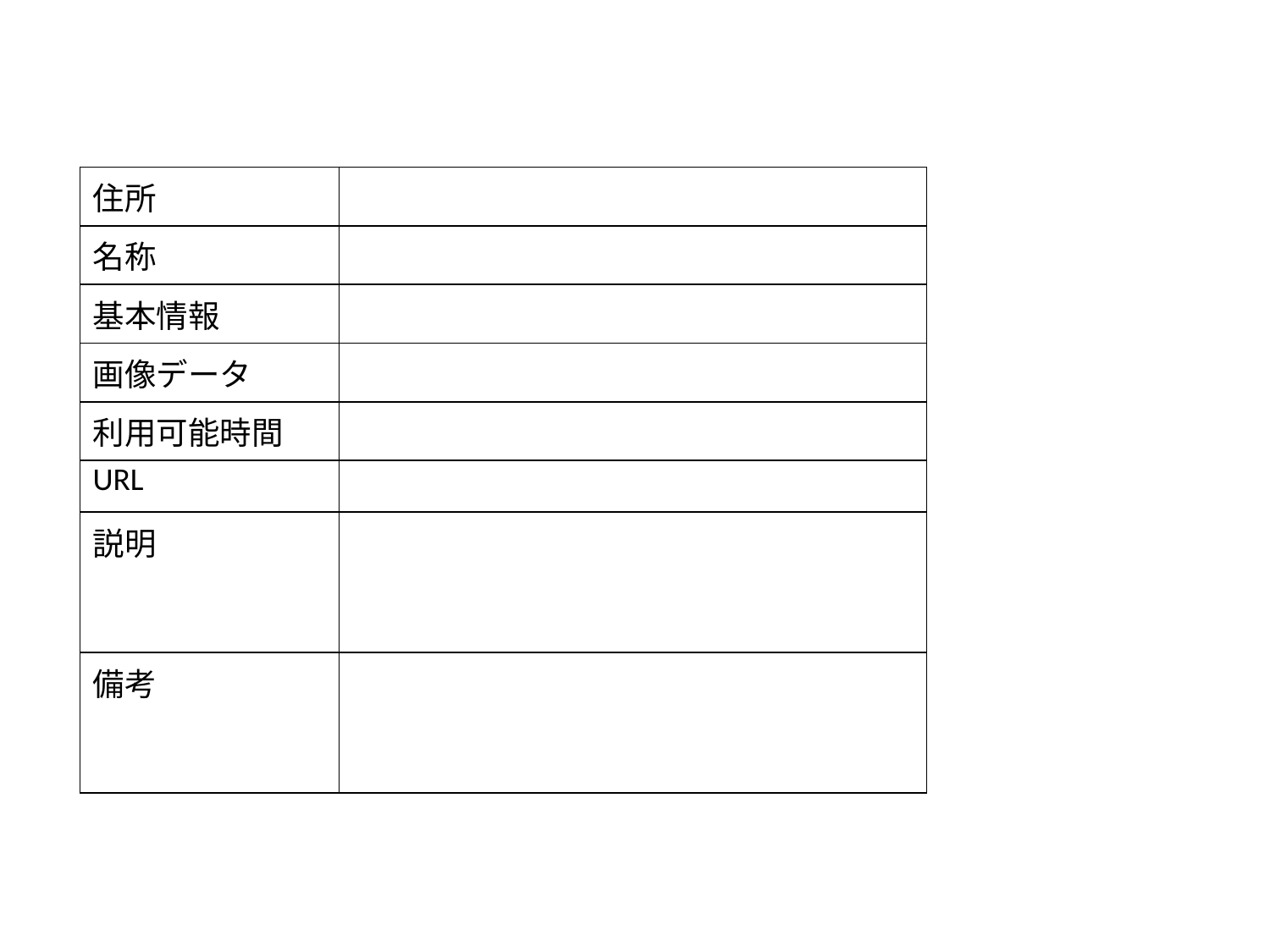

| 住所 |  |
| --- | --- |
| 名称 |  |
| 基本情報 |  |
| 画像データ |  |
| 利用可能時間 |  |
| URL |  |
| 説明 |  |
| 備考 |  |